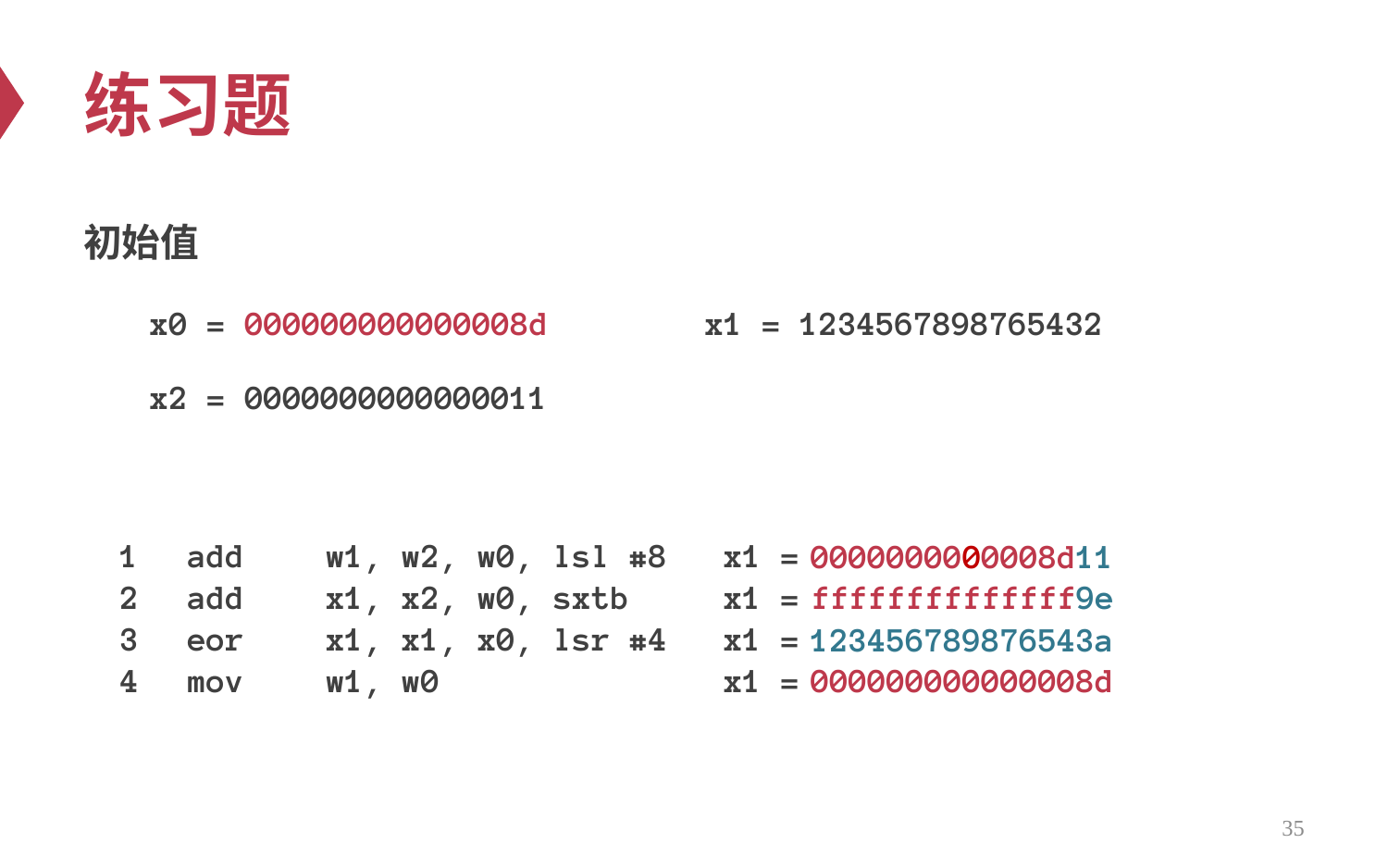

# 练习题
初始值
	x0 = 000000000000008d 	x1 = 1234567898765432
	x2 = 0000000000000011
add	w1, w2, w0, lsl #8   x1 =
add	x1, x2, w0, sxtb     x1 =
eor	x1, x1, x0, lsr #4   x1 =
mov	w1, w0               x1 =

0000000000008d11
ffffffffffffff9e
123456789876543a
000000000000008d
35